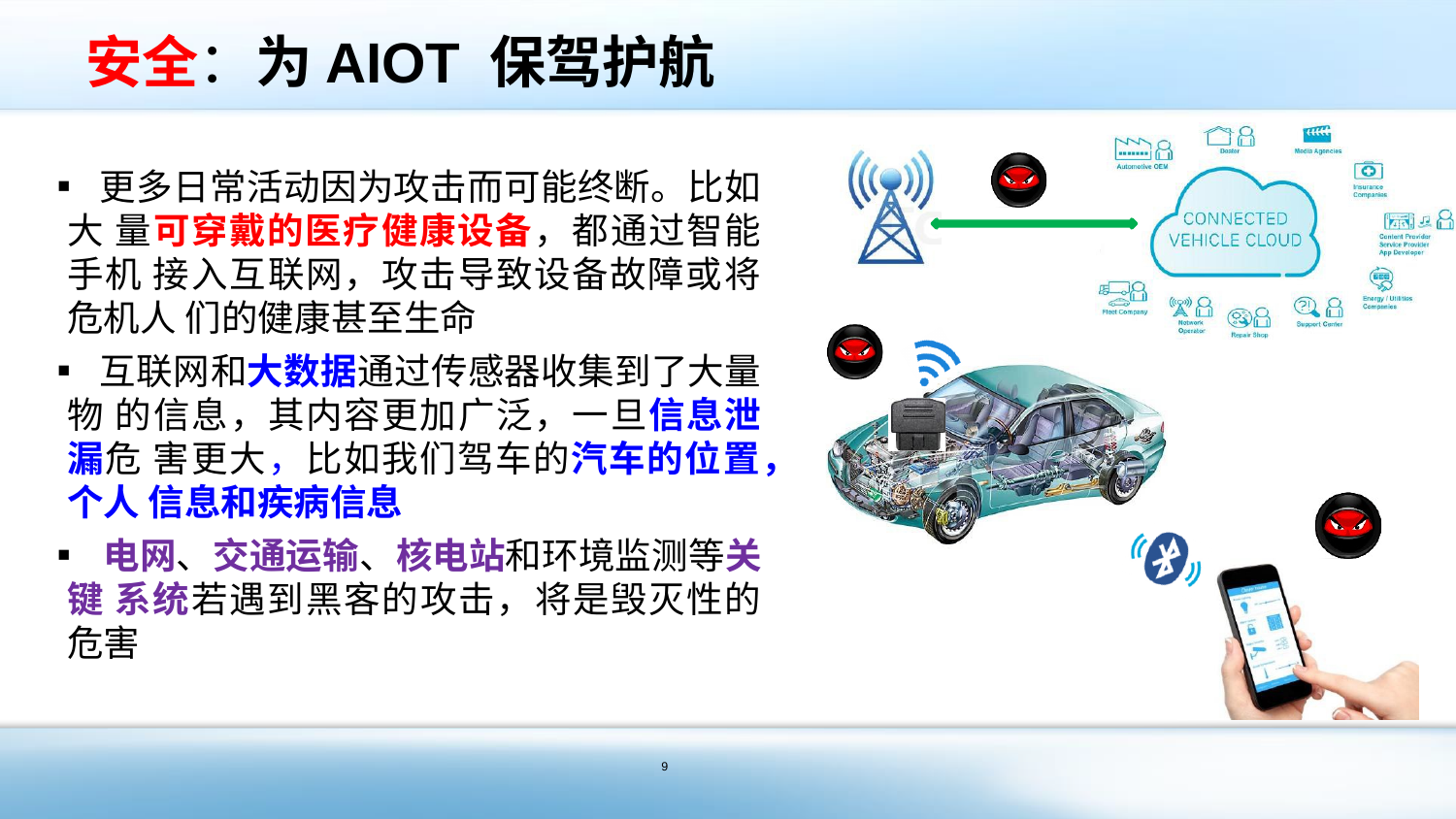

# 安全：为AIOT 保驾护航

▪更多日常活动因为攻击而可能终断。比如大 量可穿戴的医疗健康设备，都通过智能手机 接入互联网，攻击导致设备故障或将危机人 们的健康甚至生命
▪互联网和大数据通过传感器收集到了大量物 的信息，其内容更加广泛，一旦信息泄漏危 害更大，比如我们驾车的汽车的位置，个人 信息和疾病信息
▪ 电网、交通运输、核电站和环境监测等关键 系统若遇到黑客的攻击，将是毁灭性的危害

9